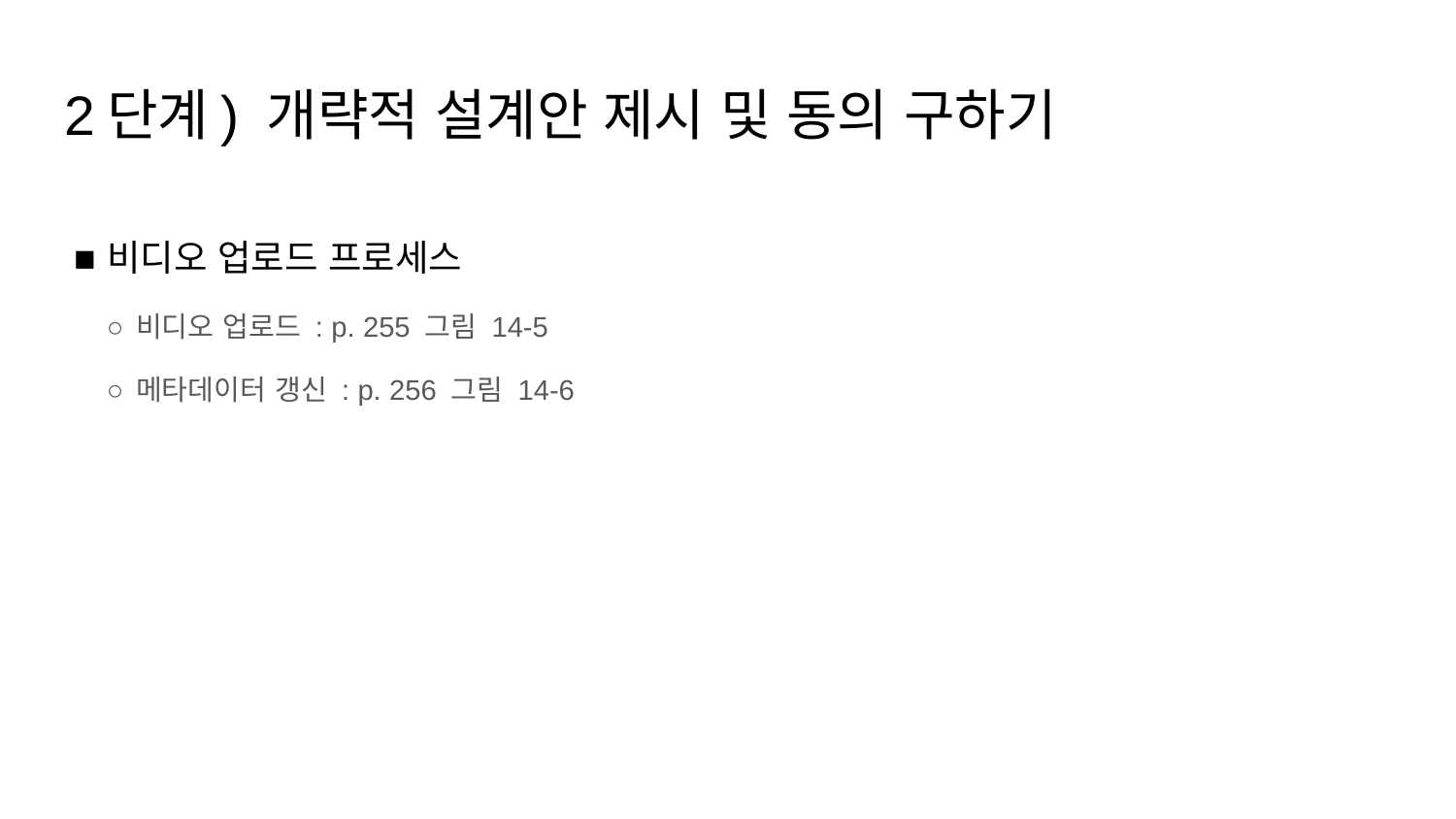

# 2단계) 개략적 설계안 제시 및 동의 구하기
비디오 업로드 프로세스
비디오 업로드 : p. 255 그림 14-5
메타데이터 갱신 : p. 256 그림 14-6